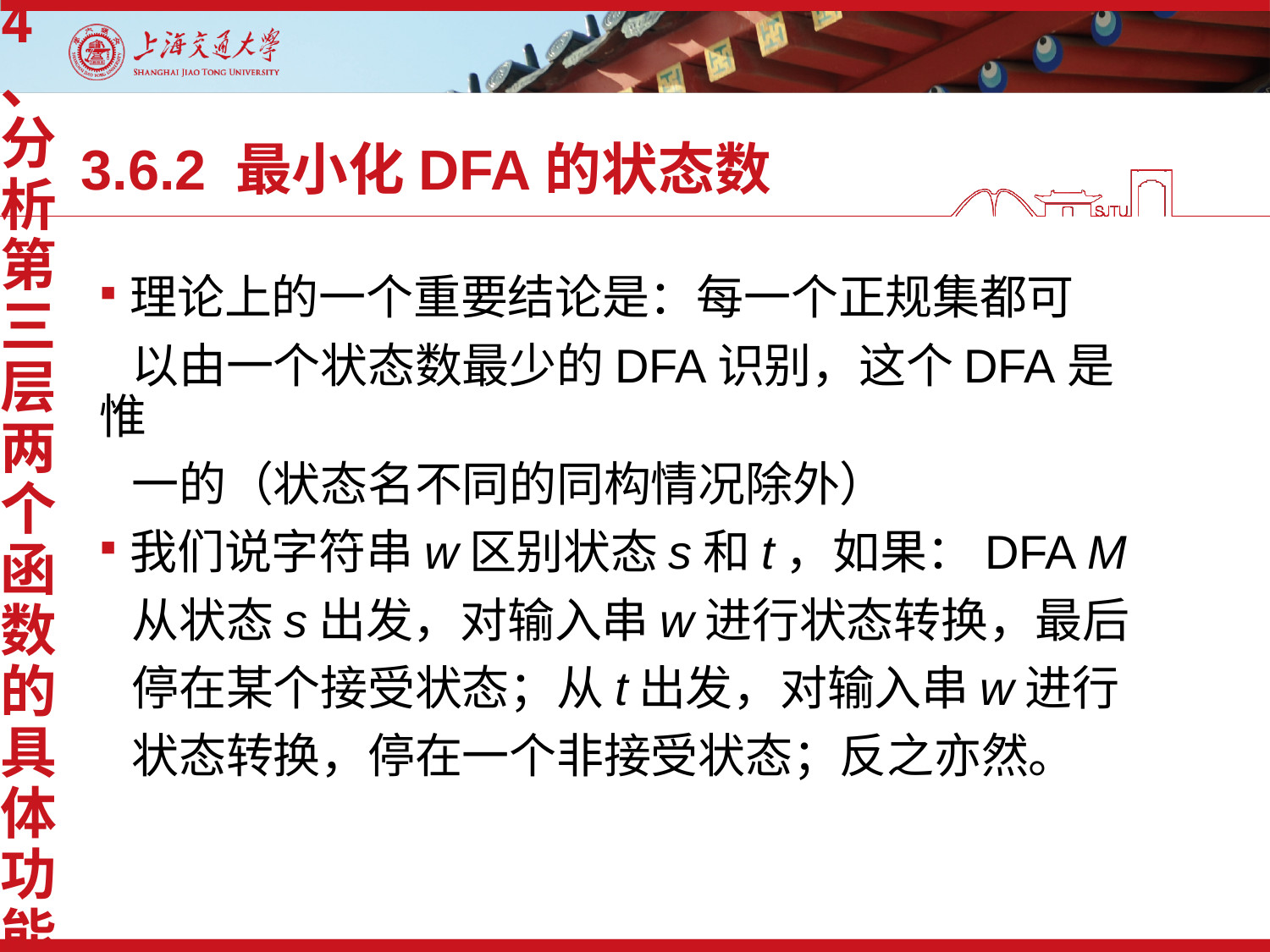

4、分析第三层两个函数的具体功能
# 3.6.2 最小化DFA的状态数
理论上的一个重要结论是：每一个正规集都可
  以由一个状态数最少的DFA识别，这个DFA是惟
  一的（状态名不同的同构情况除外）
我们说字符串w区别状态s和t，如果：DFA M
  从状态s出发，对输入串w进行状态转换，最后
  停在某个接受状态；从t出发，对输入串w进行
  状态转换，停在一个非接受状态；反之亦然。